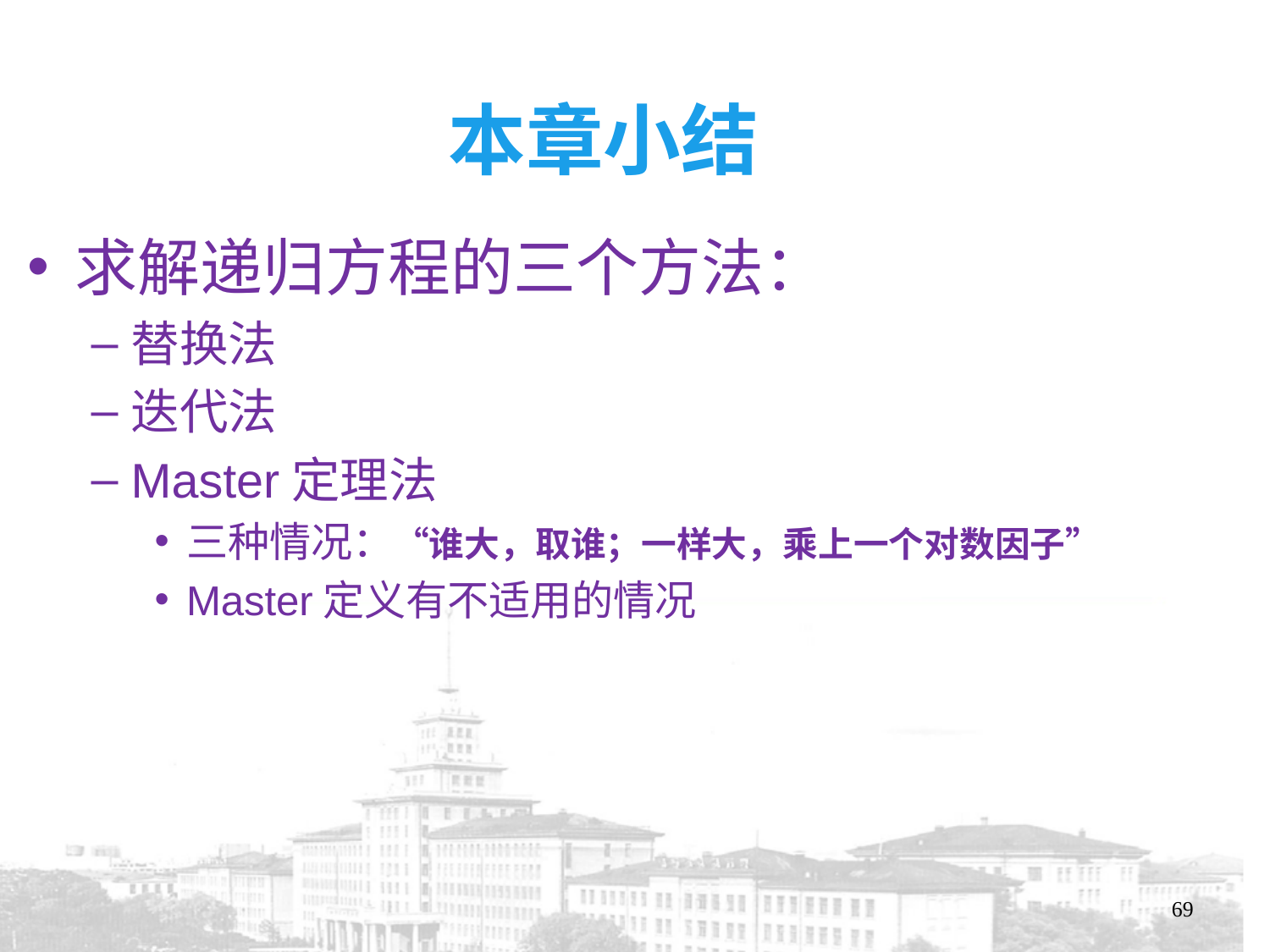

# 本章小结
求解递归方程的三个方法：
替换法
迭代法
Master定理法
三种情况：“谁大，取谁；一样大，乘上一个对数因子”
Master定义有不适用的情况

69